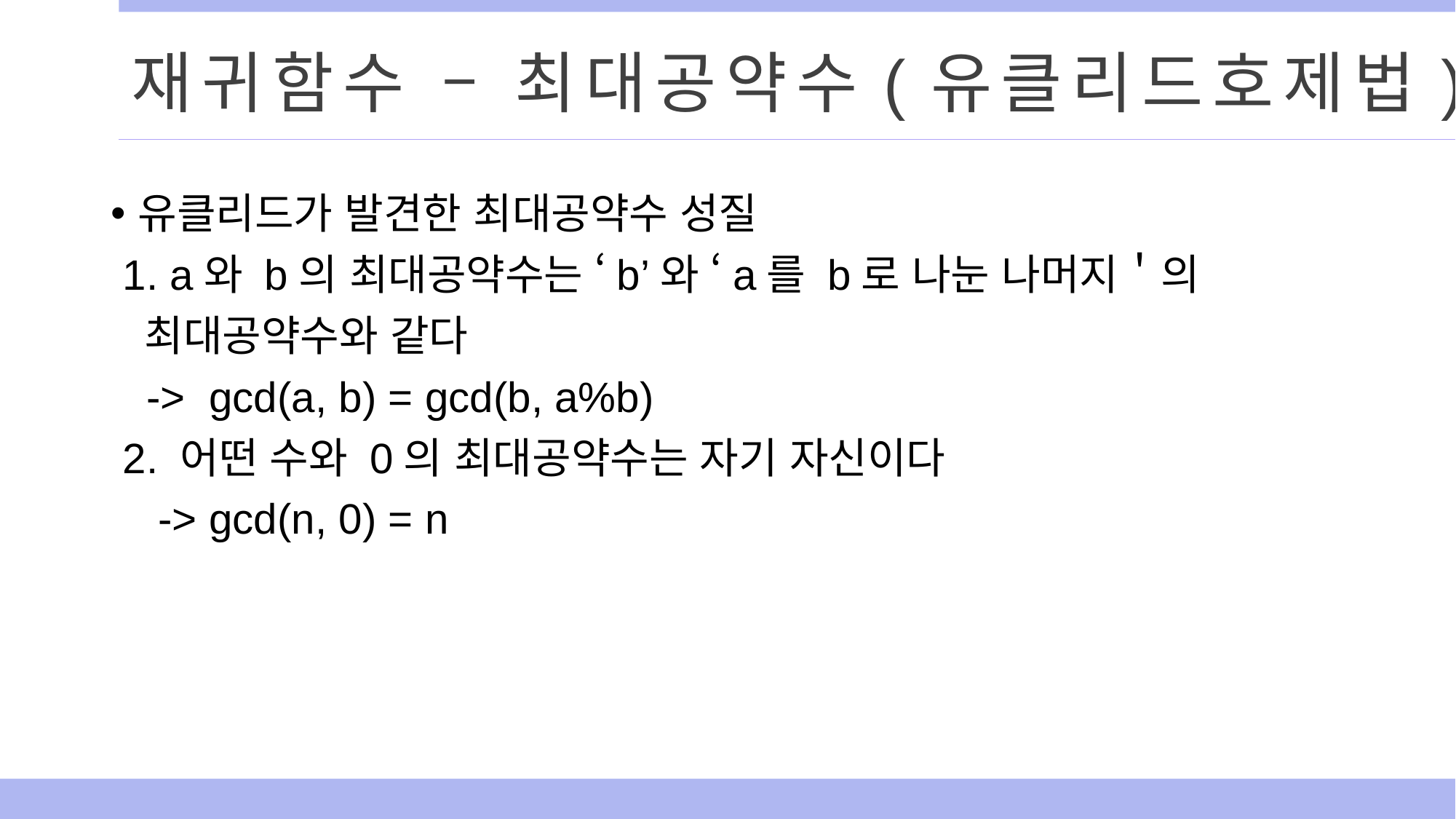

재귀함수 – 최대공약수(유클리드호제법)
유클리드가 발견한 최대공약수 성질
 1. a와 b의 최대공약수는 ‘b’와 ‘a를 b로 나눈 나머지＇의
  최대공약수와 같다
   ->  gcd(a, b) = gcd(b, a%b)
 2. 어떤 수와 0의 최대공약수는 자기 자신이다
    -> gcd(n, 0) = n